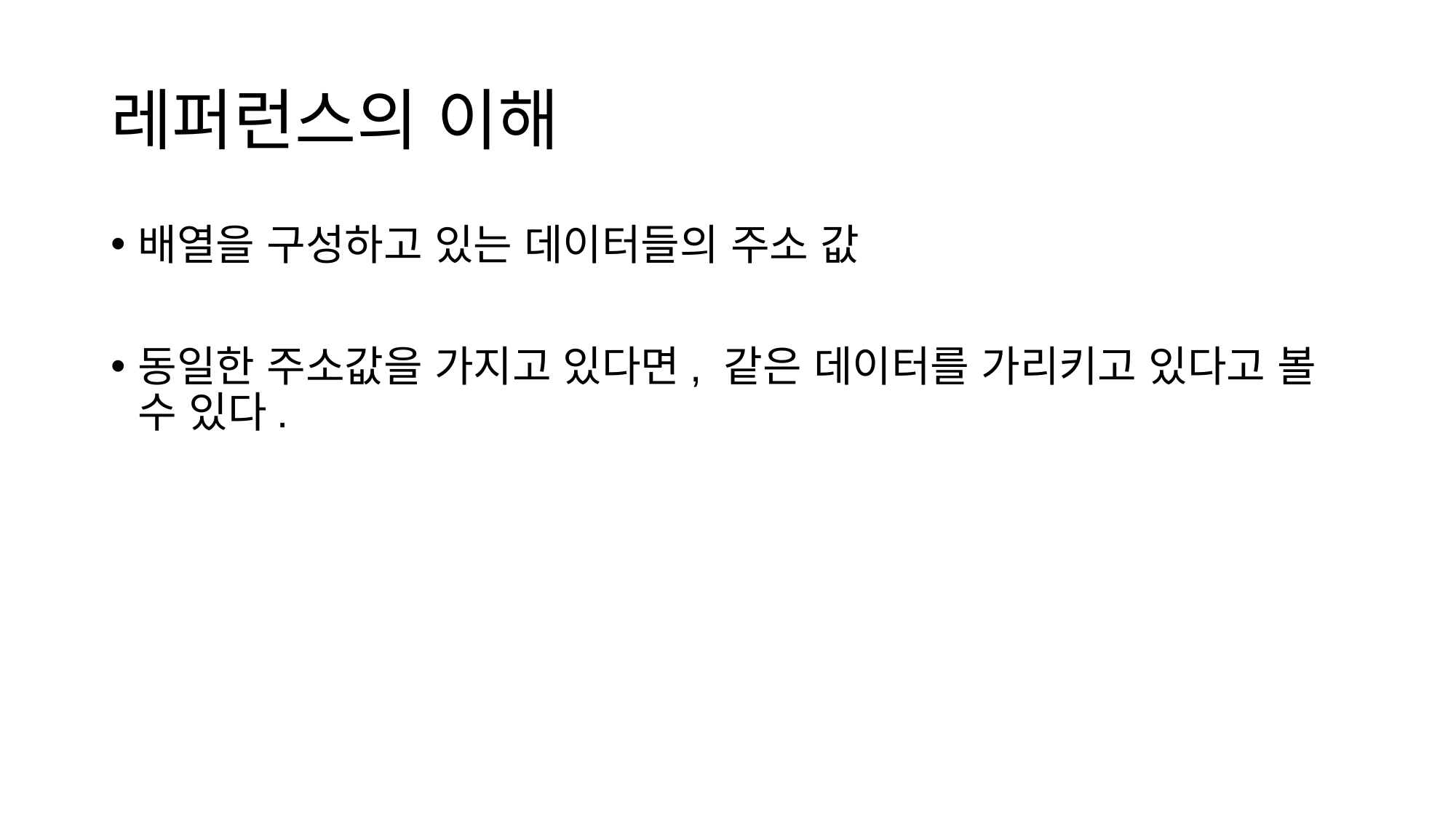

# 레퍼런스의 이해
배열을 구성하고 있는 데이터들의 주소 값

동일한 주소값을 가지고 있다면, 같은 데이터를 가리키고 있다고 볼 수 있다.